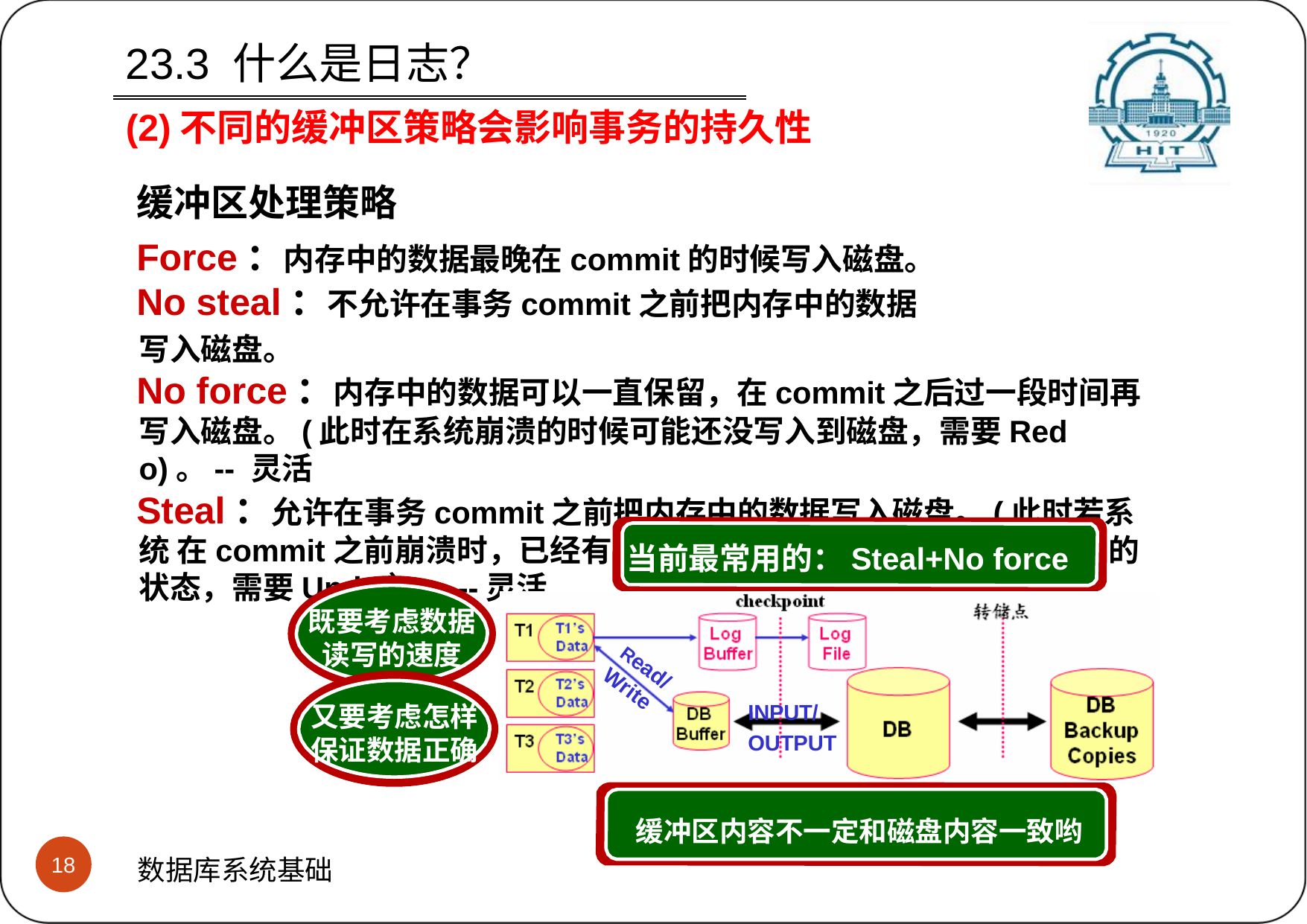

# 23.3 什么是日志？

(2)不同的缓冲区策略会影响事务的持久性
缓冲区处理策略
Force：内存中的数据最晚在commit的时候写入磁盘。
No steal：不允许在事务commit之前把内存中的数据写入磁盘。
No force：内存中的数据可以一直保留，在commit之后过一段时间再 写入磁盘。(此时在系统崩溃的时候可能还没写入到磁盘，需要Redo)。-- 灵活
Steal：允许在事务commit之前把内存中的数据写入磁盘。(此时若系统 在commit之前崩溃时，已经有数据写入到磁盘了，要恢复到崩溃前的状态，需要Undo）。--灵活

当前最常用的：Steal+No force

既要考虑数据 读写的速度
Read/

Write

INPUT/ OUTPUT
又要考虑怎样 保证数据正确

缓冲区内容不一定和磁盘内容一致哟